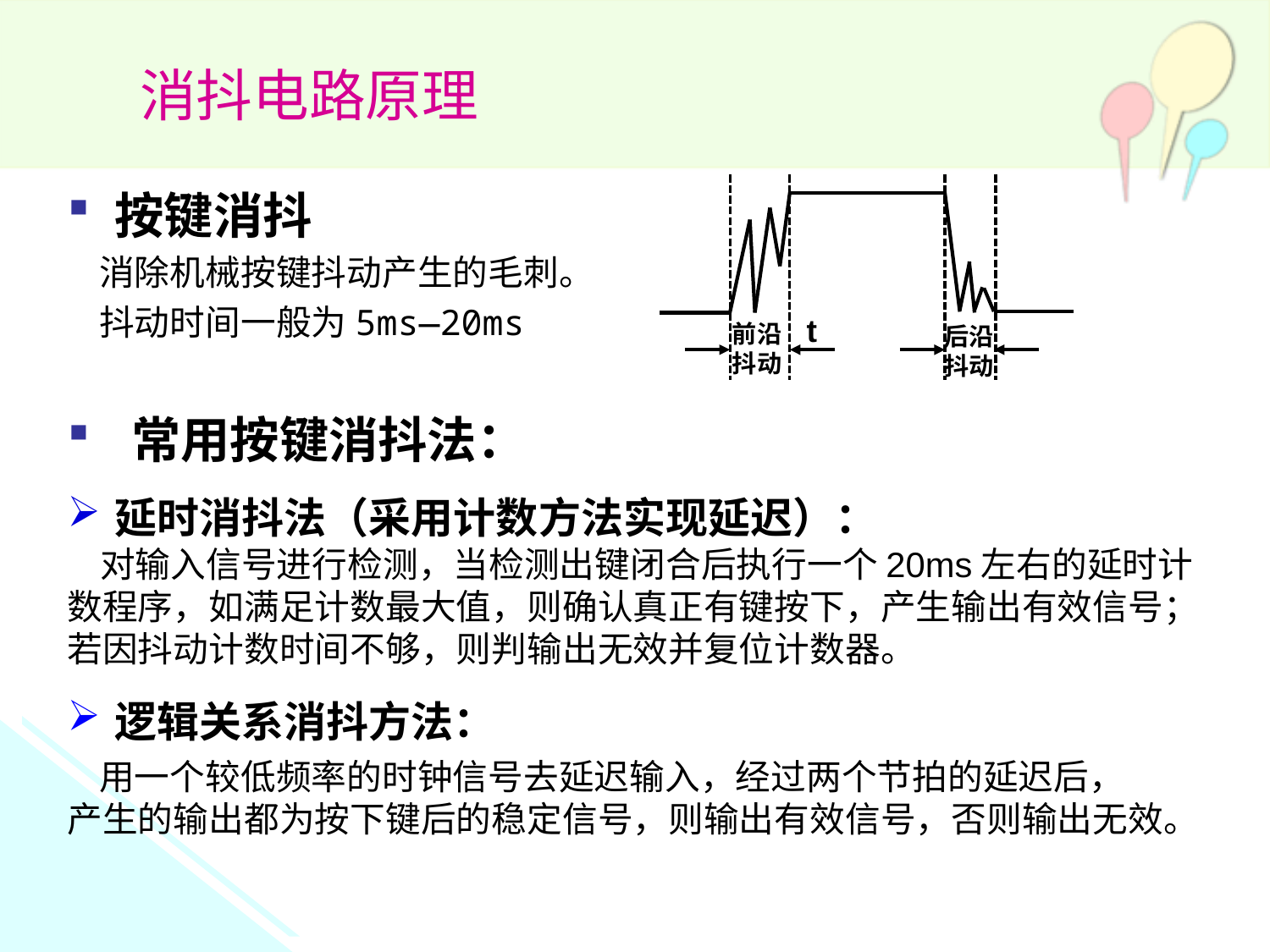

消抖电路原理
按键消抖
   消除机械按键抖动产生的毛刺。
   抖动时间一般为5ms—20ms
t
前沿抖动
后沿抖动
  常用按键消抖法：
延时消抖法（采用计数方法实现延迟）：
   对输入信号进行检测，当检测出键闭合后执行一个20ms左右的延时计
数程序，如满足计数最大值，则确认真正有键按下，产生输出有效信号；
若因抖动计数时间不够，则判输出无效并复位计数器。
逻辑关系消抖方法：
   用一个较低频率的时钟信号去延迟输入，经过两个节拍的延迟后，
产生的输出都为按下键后的稳定信号，则输出有效信号，否则输出无效。